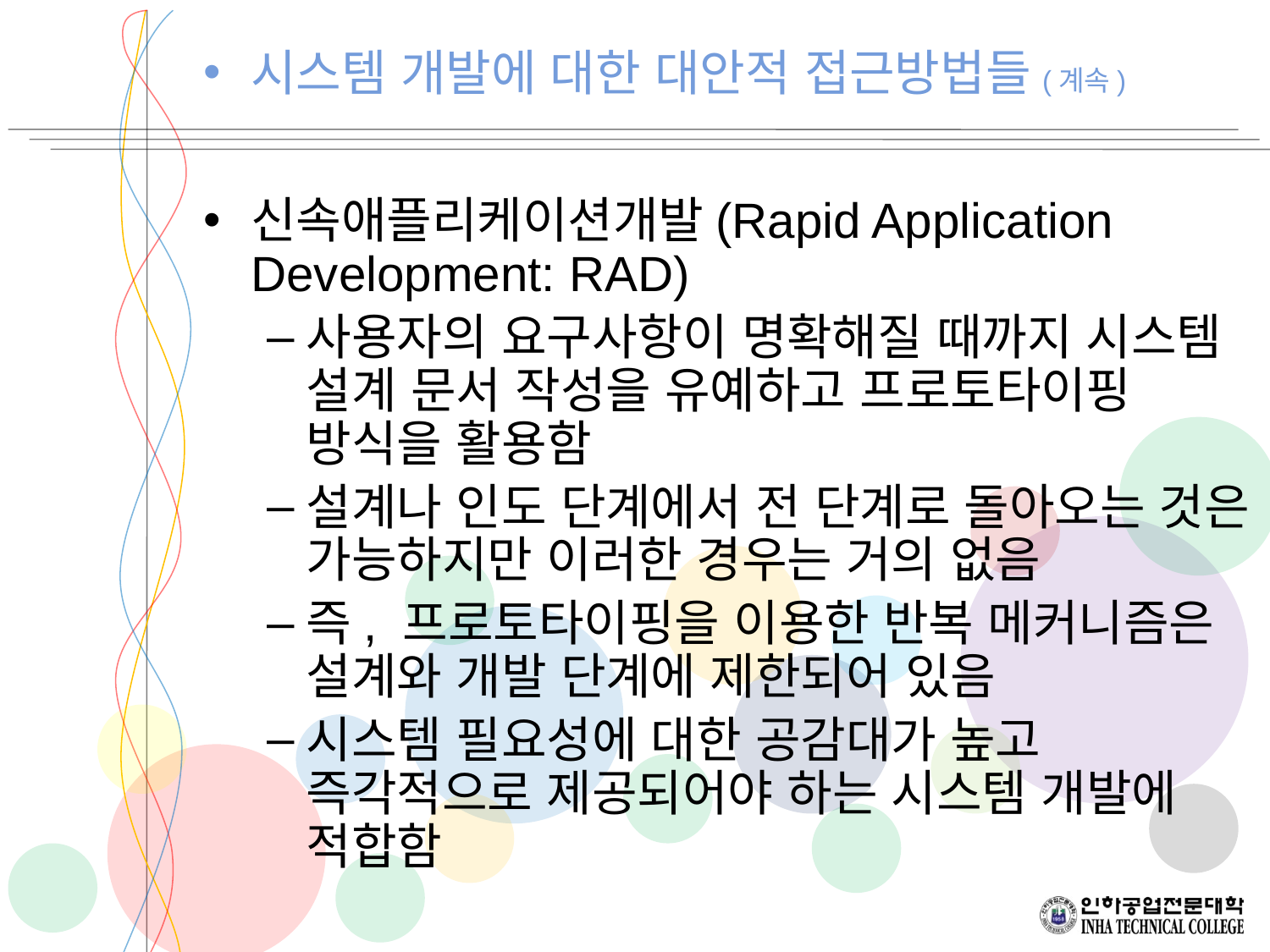

신속애플리케이션개발(Rapid Application Development: RAD)
사용자의 요구사항이 명확해질 때까지 시스템 설계 문서 작성을 유예하고 프로토타이핑 방식을 활용함
설계나 인도 단계에서 전 단계로 돌아오는 것은 가능하지만 이러한 경우는 거의 없음
즉, 프로토타이핑을 이용한 반복 메커니즘은 설계와 개발 단계에 제한되어 있음
시스템 필요성에 대한 공감대가 높고 즉각적으로 제공되어야 하는 시스템 개발에 적합함
시스템 개발에 대한 대안적 접근방법들(계속)